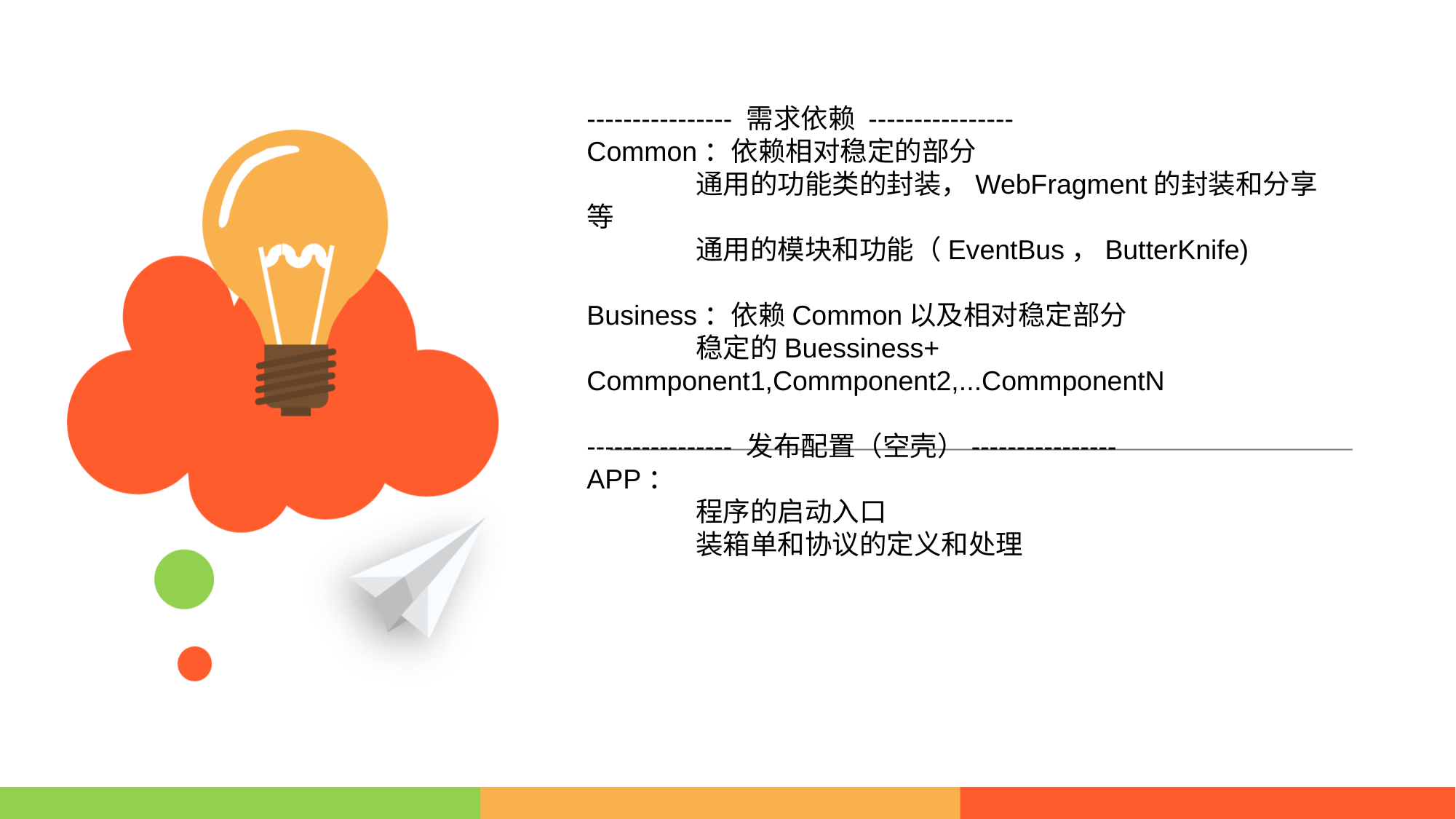

---------------- 需求依赖 ----------------
Common：依赖相对稳定的部分
	通用的功能类的封装，WebFragment的封装和分享等
	通用的模块和功能（EventBus，ButterKnife)

Business：依赖Common以及相对稳定部分
	稳定的Buessiness+ Commponent1,Commponent2,...CommponentN

---------------- 发布配置（空壳）----------------
APP：
	程序的启动入口
	装箱单和协议的定义和处理